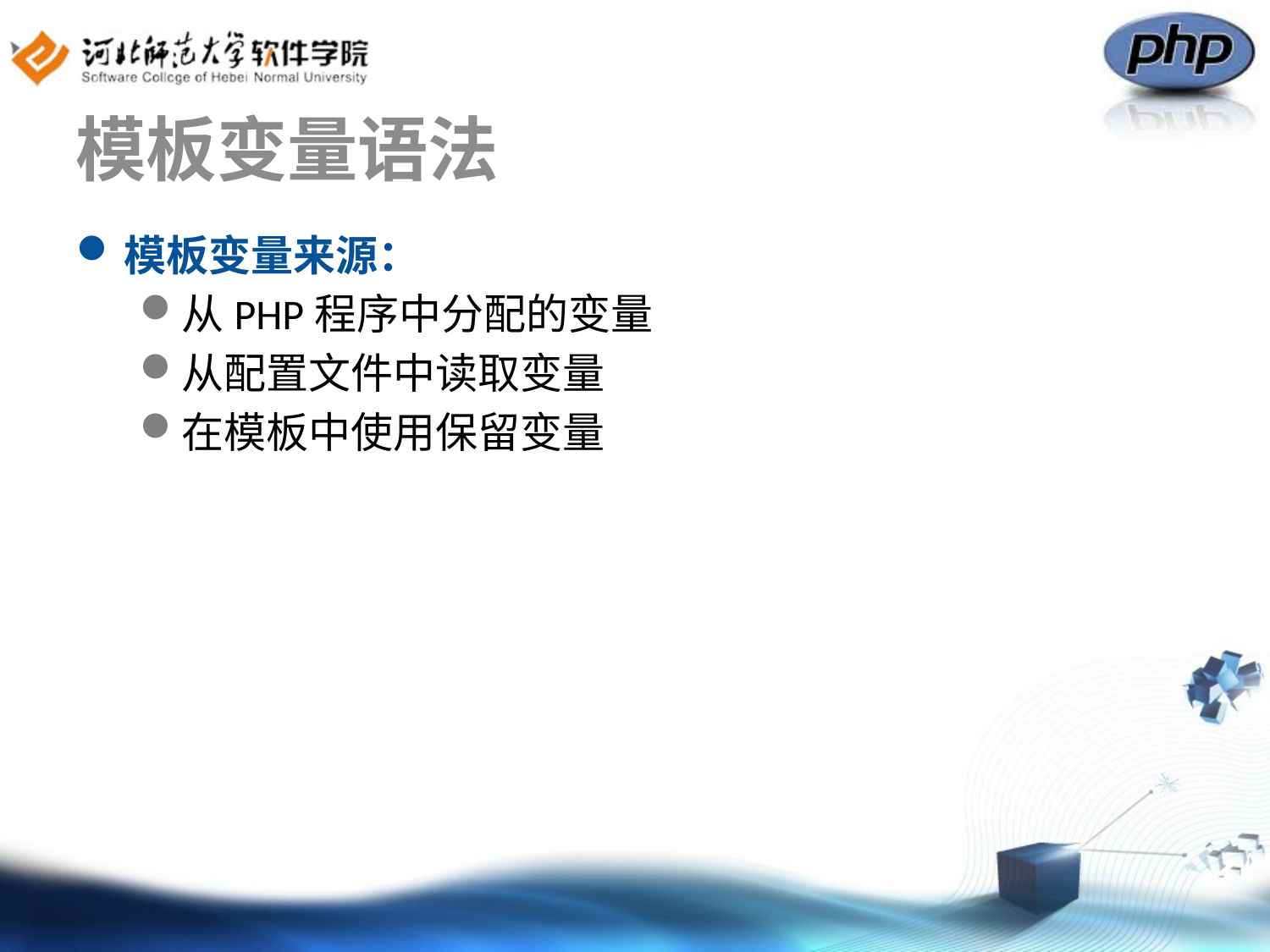

# 模板变量语法
模板变量来源：
从PHP程序中分配的变量
从配置文件中读取变量
在模板中使用保留变量